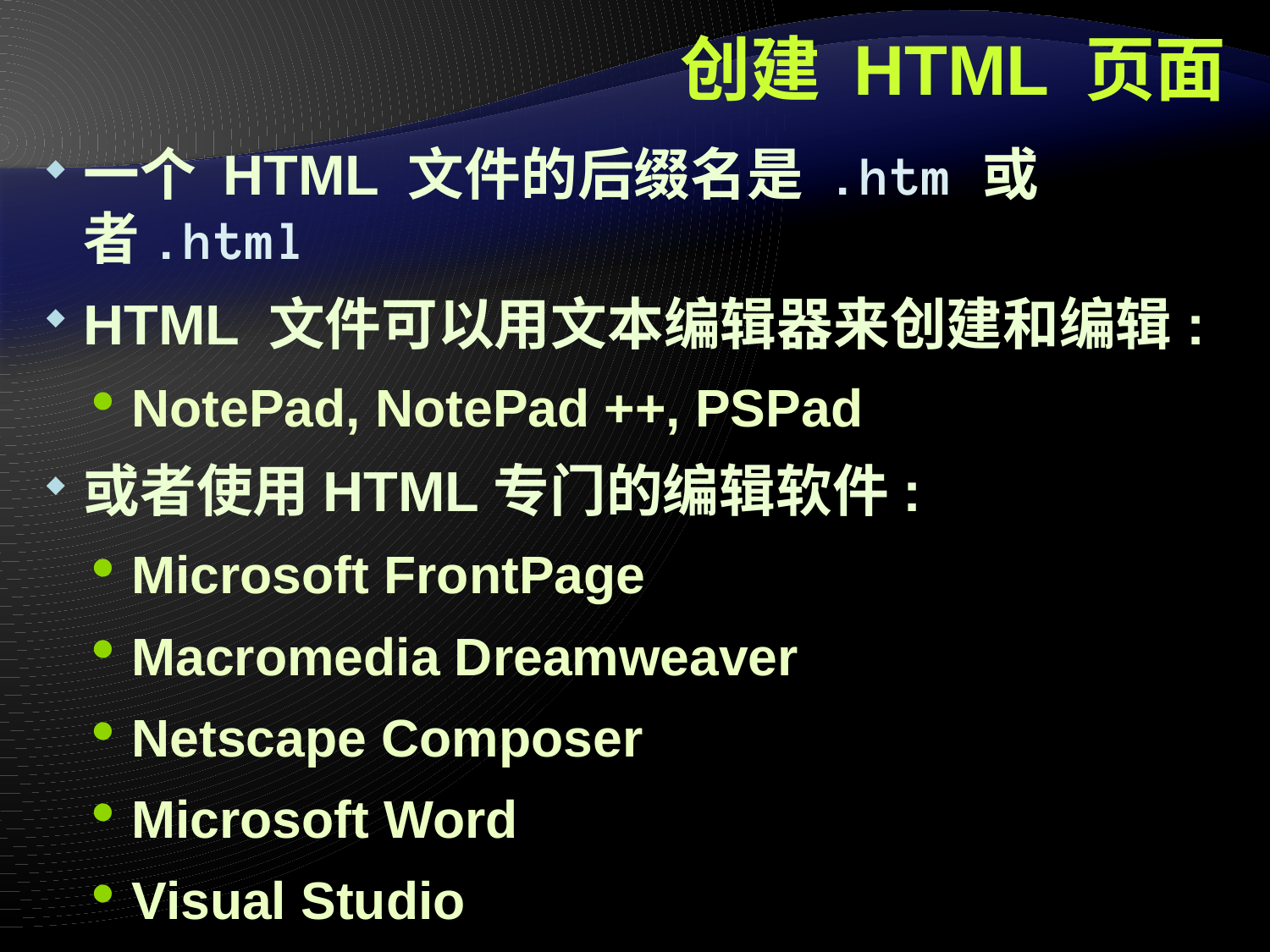

# 创建 HTML 页面
一个 HTML 文件的后缀名是 .htm 或者.html
HTML 文件可以用文本编辑器来创建和编辑:
NotePad, NotePad ++, PSPad
或者使用HTML专门的编辑软件:
Microsoft FrontPage
Macromedia Dreamweaver
Netscape Composer
Microsoft Word
Visual Studio
4